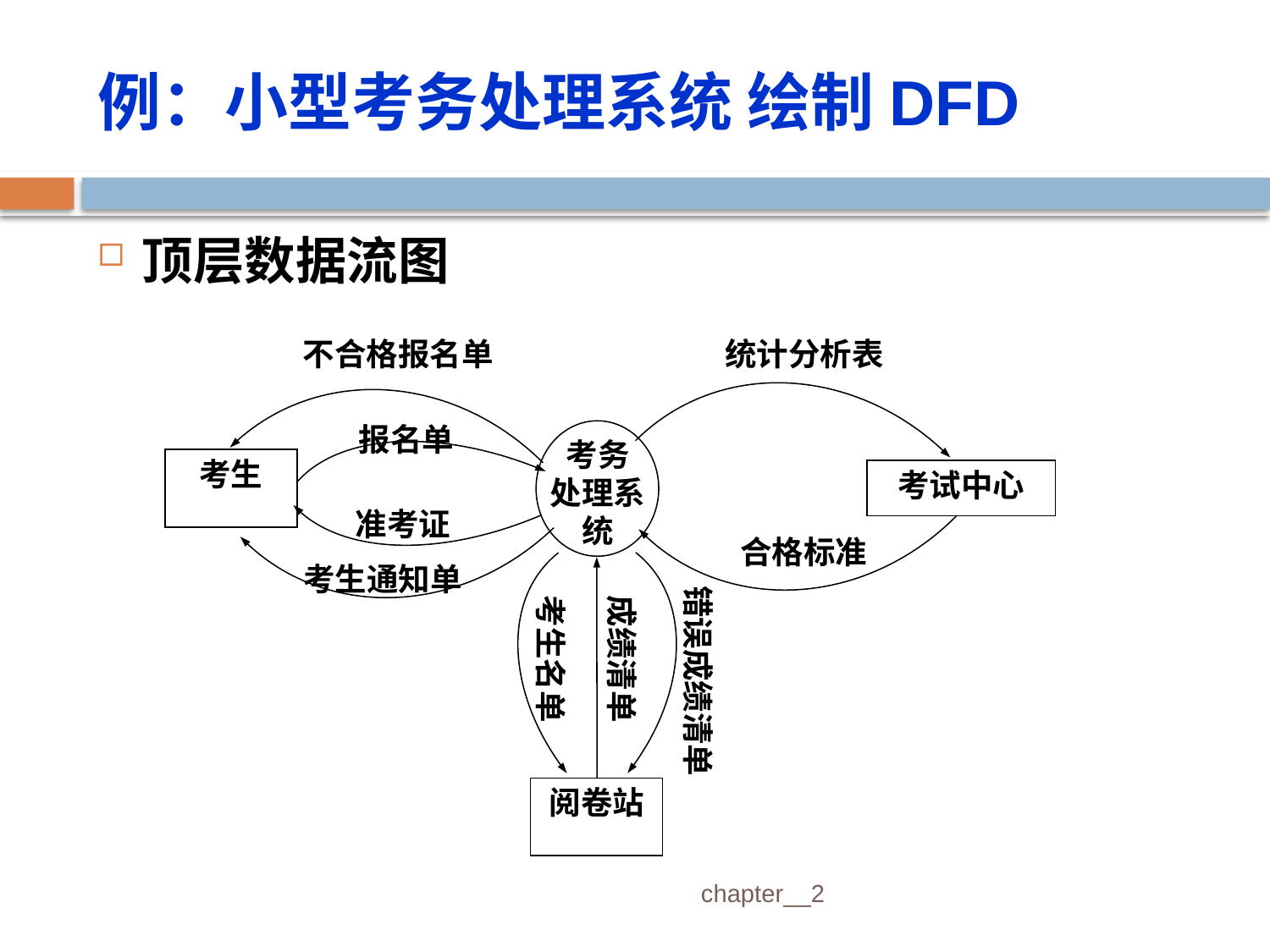

# 例：小型考务处理系统 绘制DFD
36
顶层数据流图

不合格报名单
统计分析表

合格标准

报名单

考务
处理系统

准考证
考生
考试中心
考生通知单

成绩清单
错误成绩清单

考生名单
阅卷站
 chapter__2